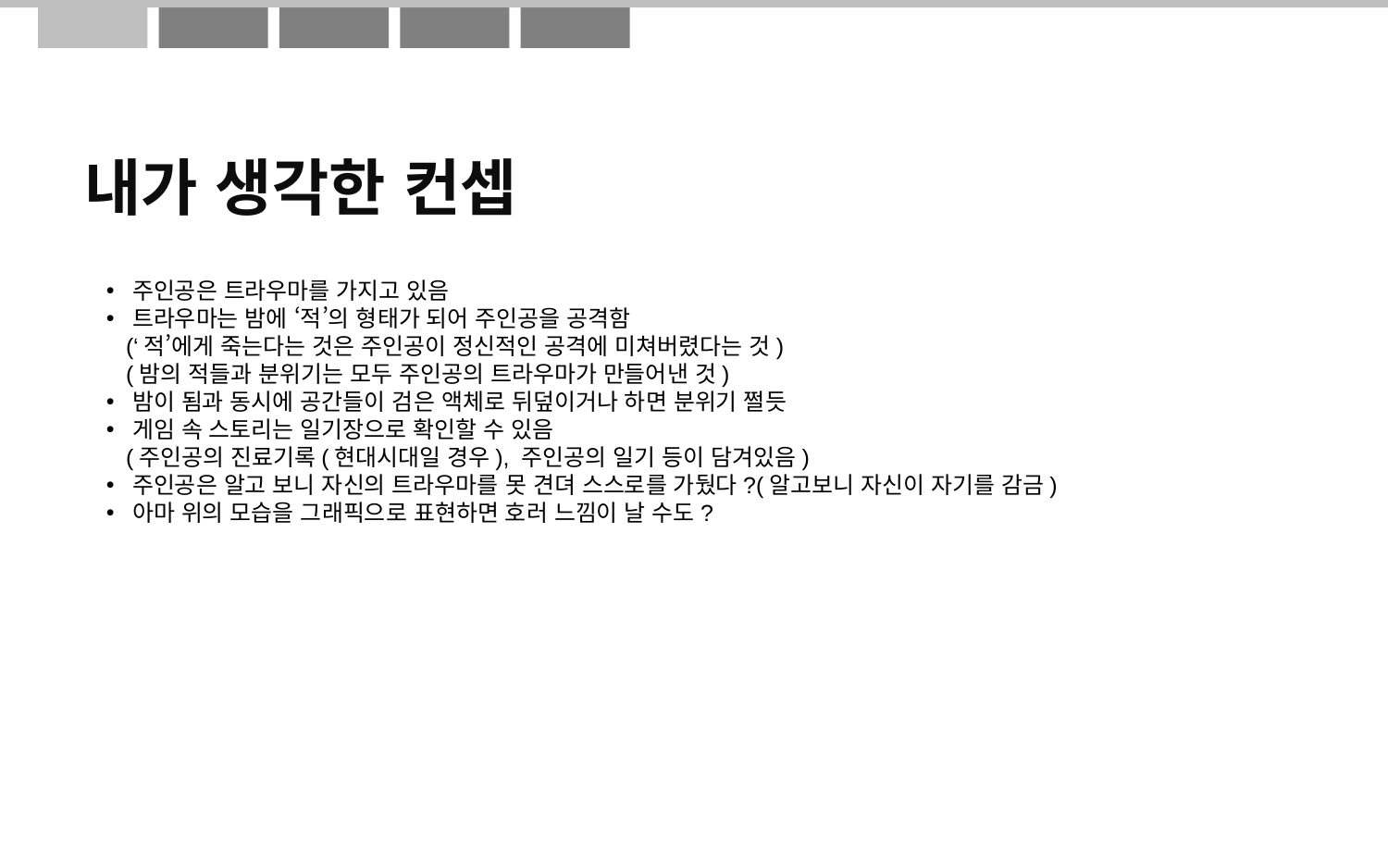

내가 생각한 컨셉
주인공은 트라우마를 가지고 있음
트라우마는 밤에 ‘적’의 형태가 되어 주인공을 공격함
   (‘적’에게 죽는다는 것은 주인공이 정신적인 공격에 미쳐버렸다는 것)
   (밤의 적들과 분위기는 모두 주인공의 트라우마가 만들어낸 것)
밤이 됨과 동시에 공간들이 검은 액체로 뒤덮이거나 하면 분위기 쩔듯
게임 속 스토리는 일기장으로 확인할 수 있음
   (주인공의 진료기록(현대시대일 경우), 주인공의 일기 등이 담겨있음)
주인공은 알고 보니 자신의 트라우마를 못 견뎌 스스로를 가뒀다?(알고보니 자신이 자기를 감금)
아마 위의 모습을 그래픽으로 표현하면 호러 느낌이 날 수도?